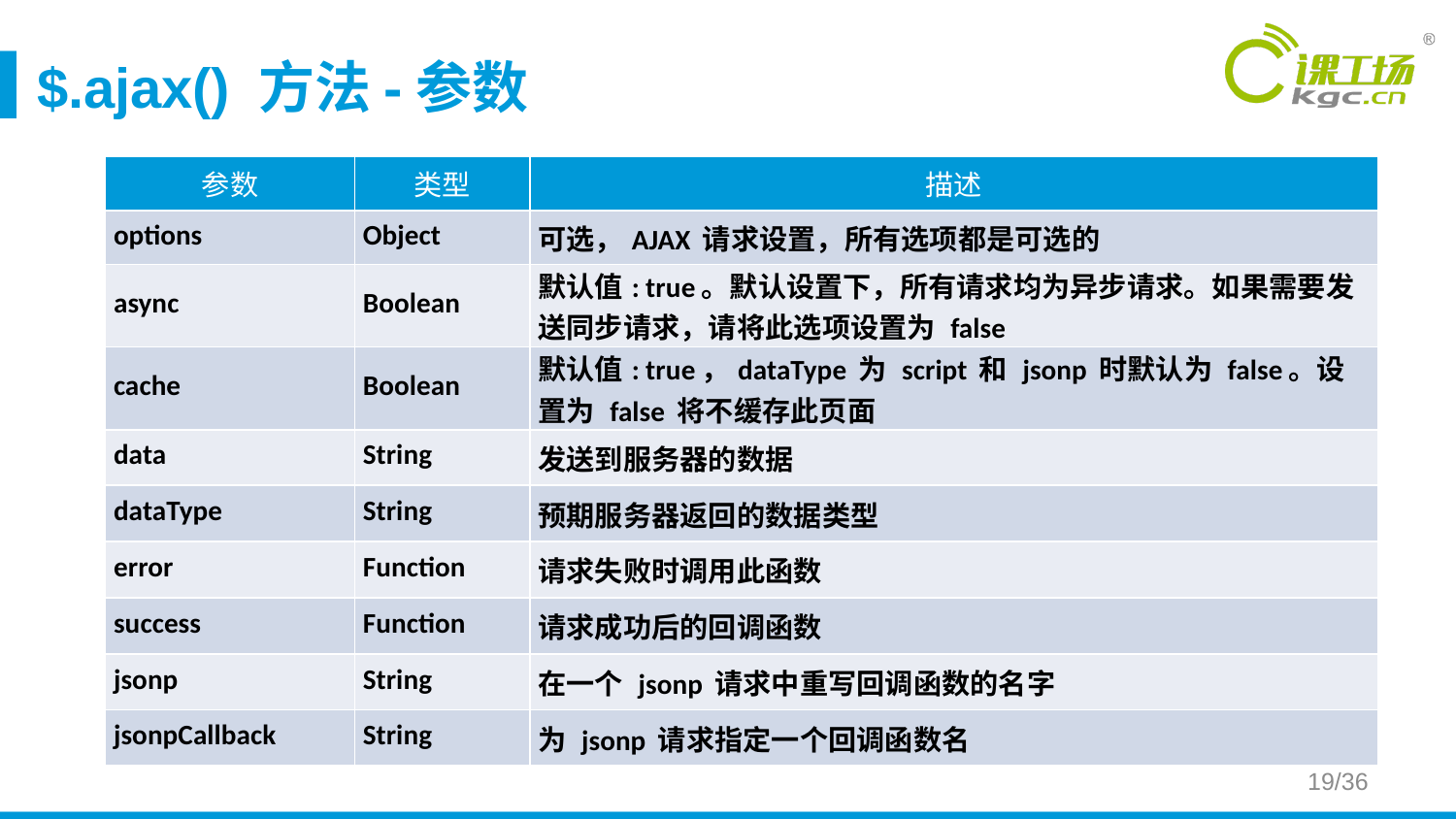

# $.ajax() 方法-参数
| 参数 | 类型 | 描述 |
| --- | --- | --- |
| options | Object | 可选，AJAX 请求设置，所有选项都是可选的 |
| async | Boolean | 默认值: true。默认设置下，所有请求均为异步请求。如果需要发送同步请求，请将此选项设置为 false |
| cache | Boolean | 默认值: true，dataType 为 script 和 jsonp 时默认为 false。设置为 false 将不缓存此页面 |
| data | String | 发送到服务器的数据 |
| dataType | String | 预期服务器返回的数据类型 |
| error | Function | 请求失败时调用此函数 |
| success | Function | 请求成功后的回调函数 |
| jsonp | String | 在一个 jsonp 请求中重写回调函数的名字 |
| jsonpCallback | String | 为 jsonp 请求指定一个回调函数名 |
19/36